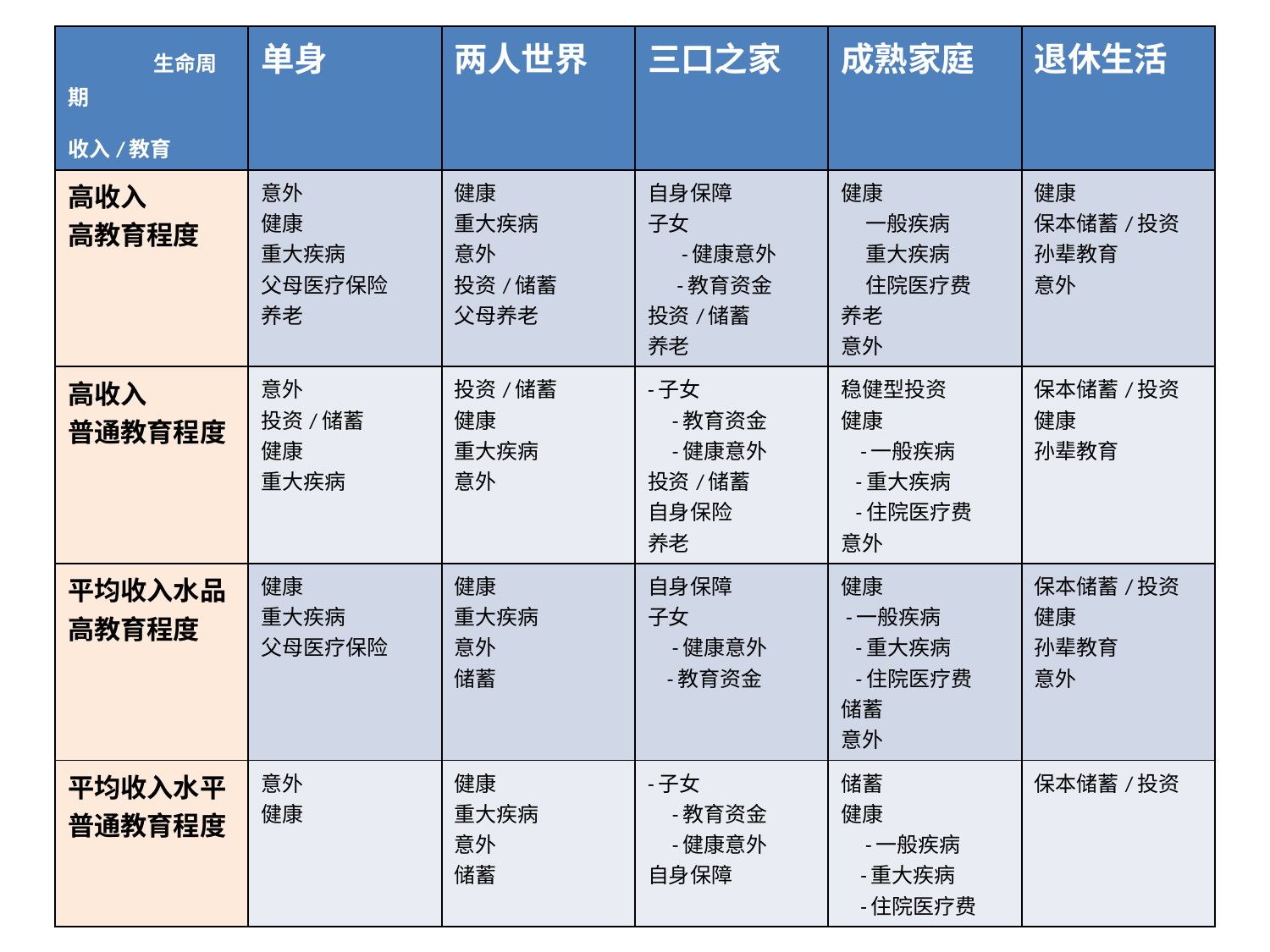

| 生命周期 收入/教育 | 单身 | 两人世界 | 三口之家 | 成熟家庭 | 退休生活 |
| --- | --- | --- | --- | --- | --- |
| 高收入 高教育程度 | 意外 健康 重大疾病 父母医疗保险 养老 | 健康 重大疾病 意外 投资/储蓄 父母养老 | 自身保障 子女 -健康意外 -教育资金 投资/储蓄 养老 | 健康 一般疾病 重大疾病 住院医疗费 养老 意外 | 健康 保本储蓄/投资 孙辈教育 意外 |
| 高收入 普通教育程度 | 意外 投资/储蓄 健康 重大疾病 | 投资/储蓄 健康 重大疾病 意外 | -子女 -教育资金 -健康意外 投资/储蓄 自身保险 养老 | 稳健型投资 健康 -一般疾病 -重大疾病 -住院医疗费 意外 | 保本储蓄/投资 健康 孙辈教育 |
| 平均收入水品 高教育程度 | 健康 重大疾病 父母医疗保险 | 健康 重大疾病 意外 储蓄 | 自身保障 子女 -健康意外 -教育资金 | 健康 -一般疾病 -重大疾病 -住院医疗费 储蓄 意外 | 保本储蓄/投资 健康 孙辈教育 意外 |
| 平均收入水平 普通教育程度 | 意外 健康 | 健康 重大疾病 意外 储蓄 | -子女 -教育资金 -健康意外 自身保障 | 储蓄 健康 -一般疾病 -重大疾病 -住院医疗费 | 保本储蓄/投资 |